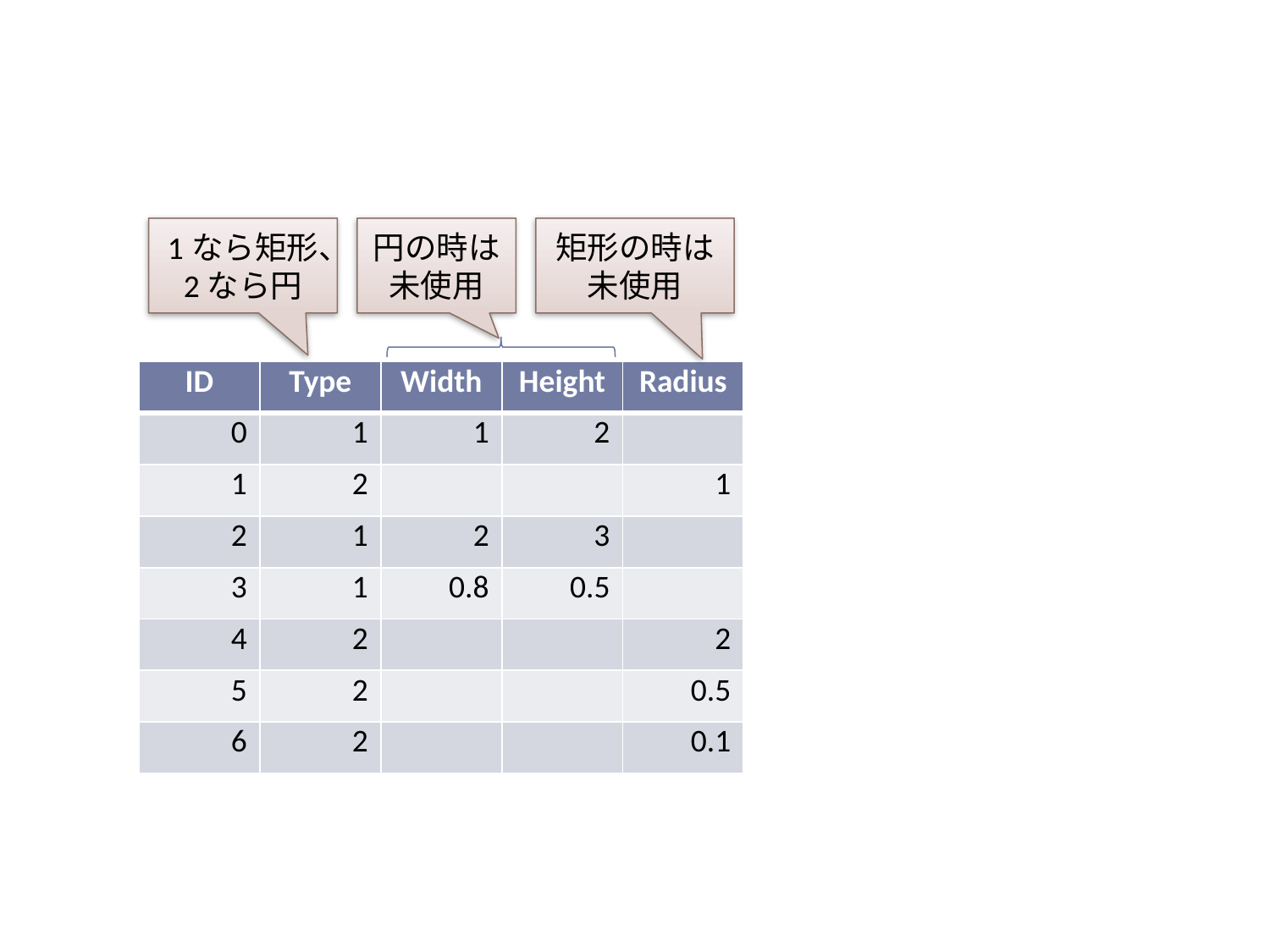

1なら矩形、
2なら円
円の時は
未使用
矩形の時は
未使用

| ID | Type | Width | Height | Radius |
| --- | --- | --- | --- | --- |
| 0 | 1 | 1 | 2 |  |
| 1 | 2 |  |  | 1 |
| 2 | 1 | 2 | 3 |  |
| 3 | 1 | 0.8 | 0.5 |  |
| 4 | 2 |  |  | 2 |
| 5 | 2 |  |  | 0.5 |
| 6 | 2 |  |  | 0.1 |